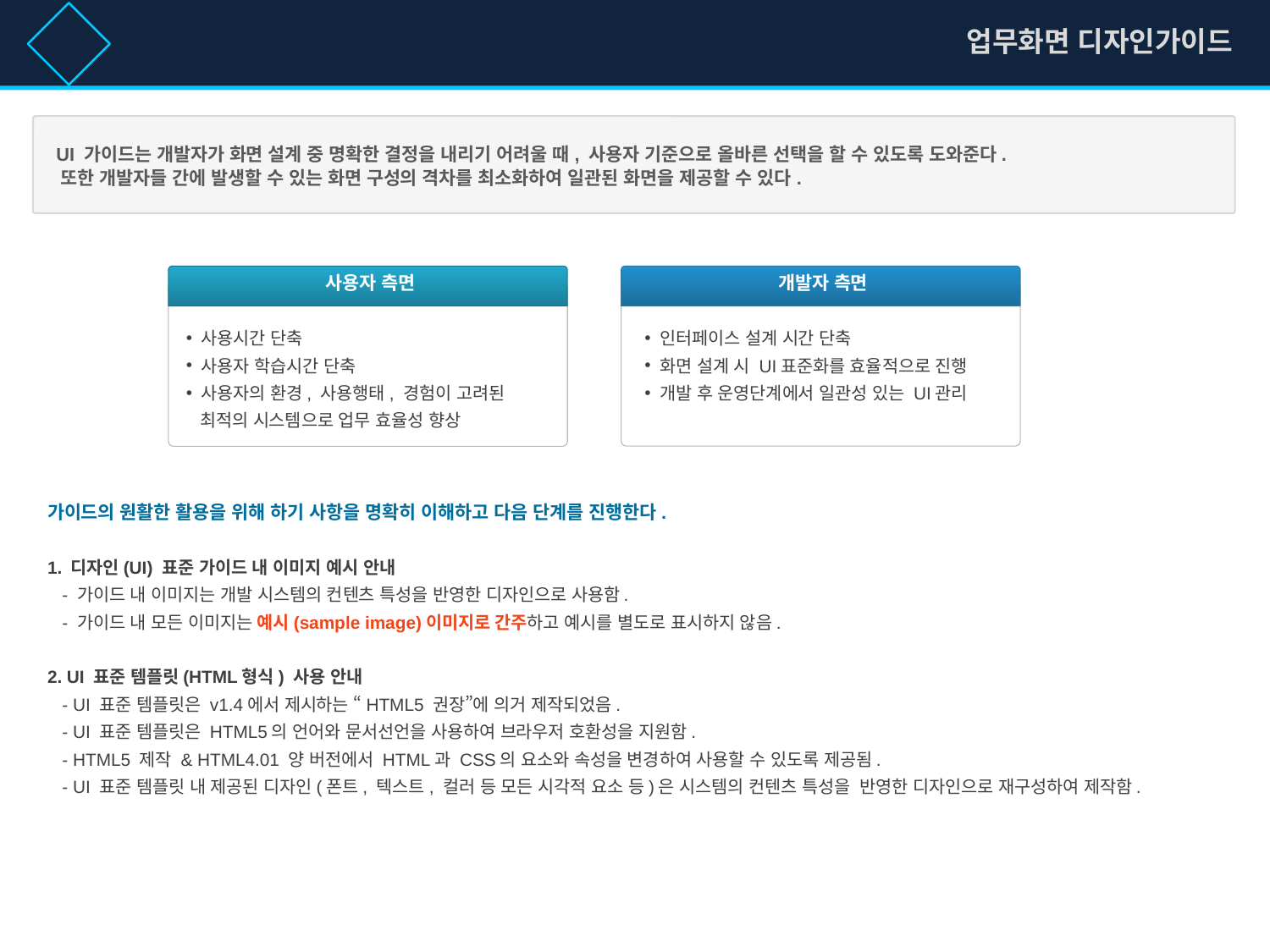

가이드 사용안내
01
  UI 가이드는 개발자가 화면 설계 중 명확한 결정을 내리기 어려울 때, 사용자 기준으로 올바른 선택을 할 수 있도록 도와준다.
  또한 개발자들 간에 발생할 수 있는 화면 구성의 격차를 최소화하여 일관된 화면을 제공할 수 있다.
사용자 측면

 사용시간 단축
 사용자 학습시간 단축
 사용자의 환경, 사용행태, 경험이 고려된
  최적의 시스템으로 업무 효율성 향상
개발자 측면

 인터페이스 설계 시간 단축
 화면 설계 시 UI표준화를 효율적으로 진행
 개발 후 운영단계에서 일관성 있는 UI관리
가이드의 원활한 활용을 위해 하기 사항을 명확히 이해하고 다음 단계를 진행한다.

1. 디자인(UI) 표준 가이드 내 이미지 예시 안내
   - 가이드 내 이미지는 개발 시스템의 컨텐츠 특성을 반영한 디자인으로 사용함.
   - 가이드 내 모든 이미지는 예시(sample image)이미지로 간주하고 예시를 별도로 표시하지 않음.

2. UI 표준 템플릿(HTML형식) 사용 안내
   - UI 표준 템플릿은 v1.4에서 제시하는 “HTML5 권장”에 의거 제작되었음.
   - UI 표준 템플릿은 HTML5의 언어와 문서선언을 사용하여 브라우저 호환성을 지원함.
   - HTML5 제작 & HTML4.01 양 버전에서 HTML과 CSS의 요소와 속성을 변경하여 사용할 수 있도록 제공됨.
   - UI 표준 템플릿 내 제공된 디자인(폰트, 텍스트, 컬러 등 모든 시각적 요소 등)은 시스템의 컨텐츠 특성을  반영한 디자인으로 재구성하여 제작함.